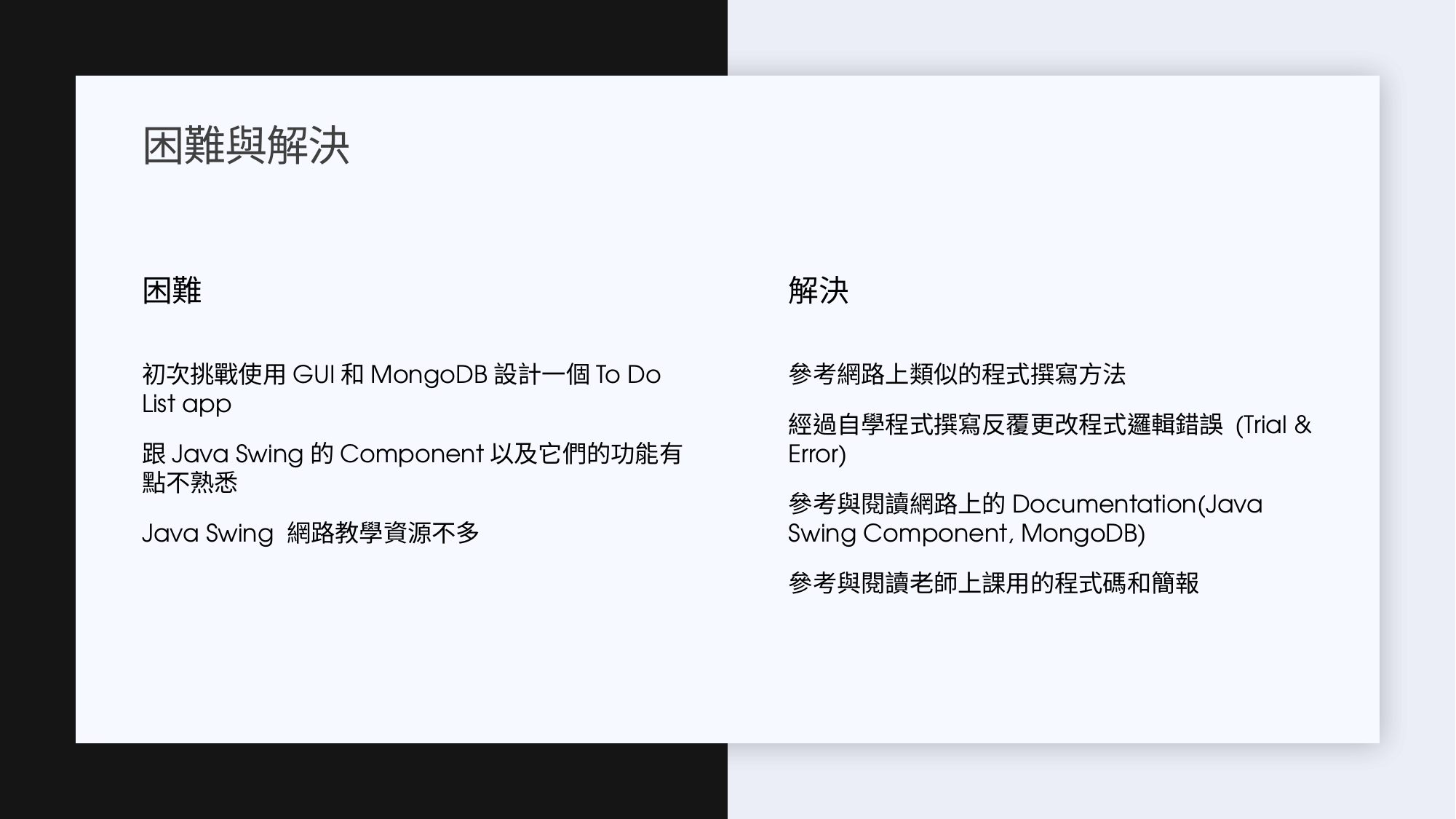

# 困難與解決
困難
解決
參考網路上類似的程式撰寫方法
經過自學程式撰寫反覆更改程式邏輯錯誤 (Trial & Error)
參考與閱讀網路上的Documentation(Java Swing Component, MongoDB)
參考與閱讀老師上課用的程式碼和簡報

初次挑戰使用GUI和MongoDB設計一個To Do List app
跟Java Swing的Component以及它們的功能有點不熟悉
Java Swing 網路教學資源不多